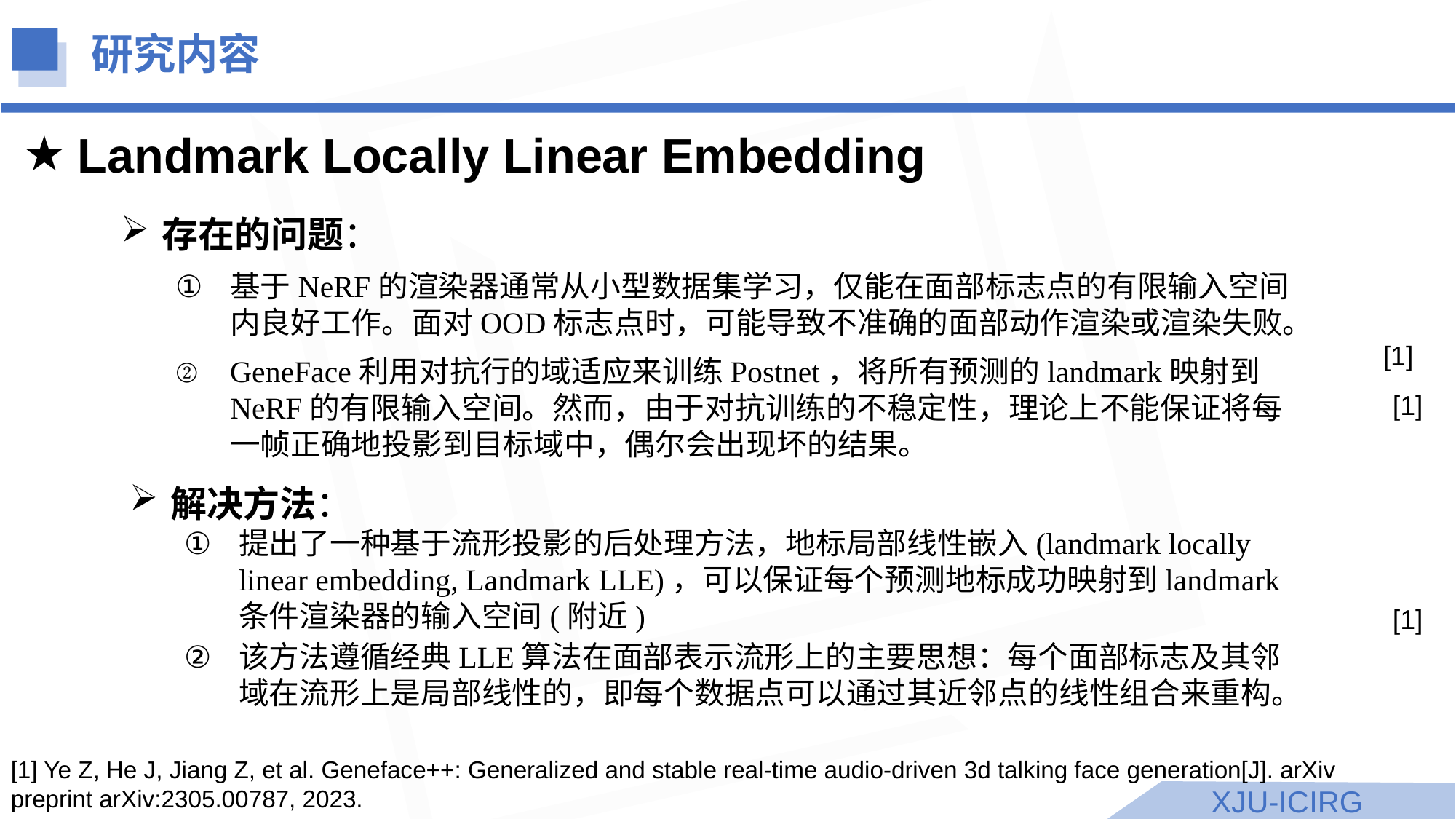

研究内容

Landmark Locally Linear Embedding
存在的问题：
基于NeRF的渲染器通常从小型数据集学习，仅能在面部标志点的有限输入空间内良好工作。面对OOD标志点时，可能导致不准确的面部动作渲染或渲染失败。
GeneFace利用对抗行的域适应来训练Postnet，将所有预测的landmark映射到NeRF的有限输入空间。然而，由于对抗训练的不稳定性，理论上不能保证将每一帧正确地投影到目标域中，偶尔会出现坏的结果。
[1]
[1]
解决方法：
提出了一种基于流形投影的后处理方法，地标局部线性嵌入(landmark locally linear embedding, Landmark LLE)，可以保证每个预测地标成功映射到landmark条件渲染器的输入空间(附近)
该方法遵循经典LLE算法在面部表示流形上的主要思想：每个面部标志及其邻域在流形上是局部线性的，即每个数据点可以通过其近邻点的线性组合来重构。
[1]
[1] Ye Z, He J, Jiang Z, et al. Geneface++: Generalized and stable real-time audio-driven 3d talking face generation[J]. arXiv preprint arXiv:2305.00787, 2023.
XJU-ICIRG